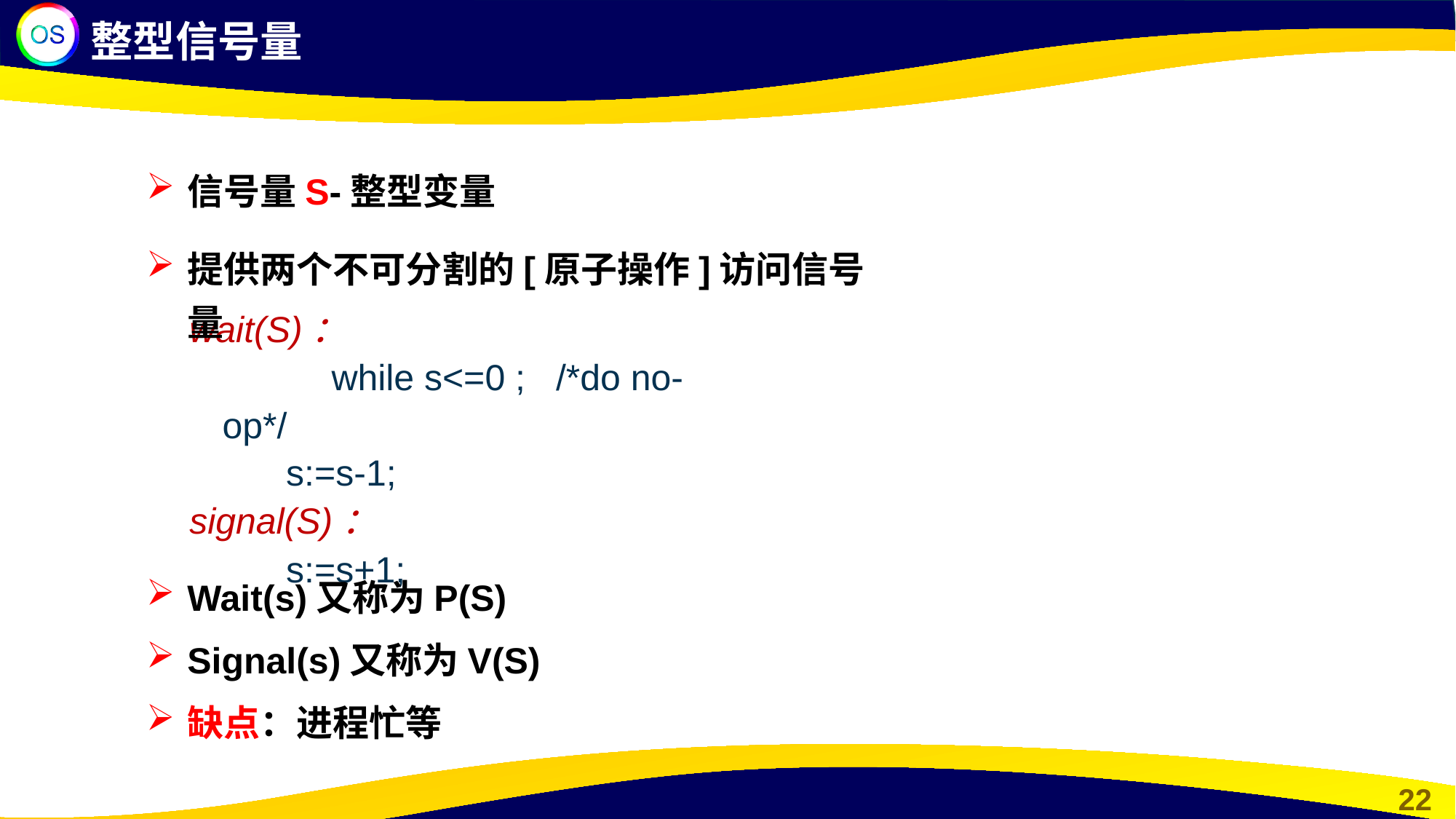

整型信号量
信号量S-整型变量
提供两个不可分割的[原子操作]访问信号量
wait(S)：
	while s<=0 ;   /*do no-op*/
	s:=s-1;
signal(S)：
	s:=s+1;
Wait(s)又称为P(S)
Signal(s)又称为V(S)
缺点：进程忙等